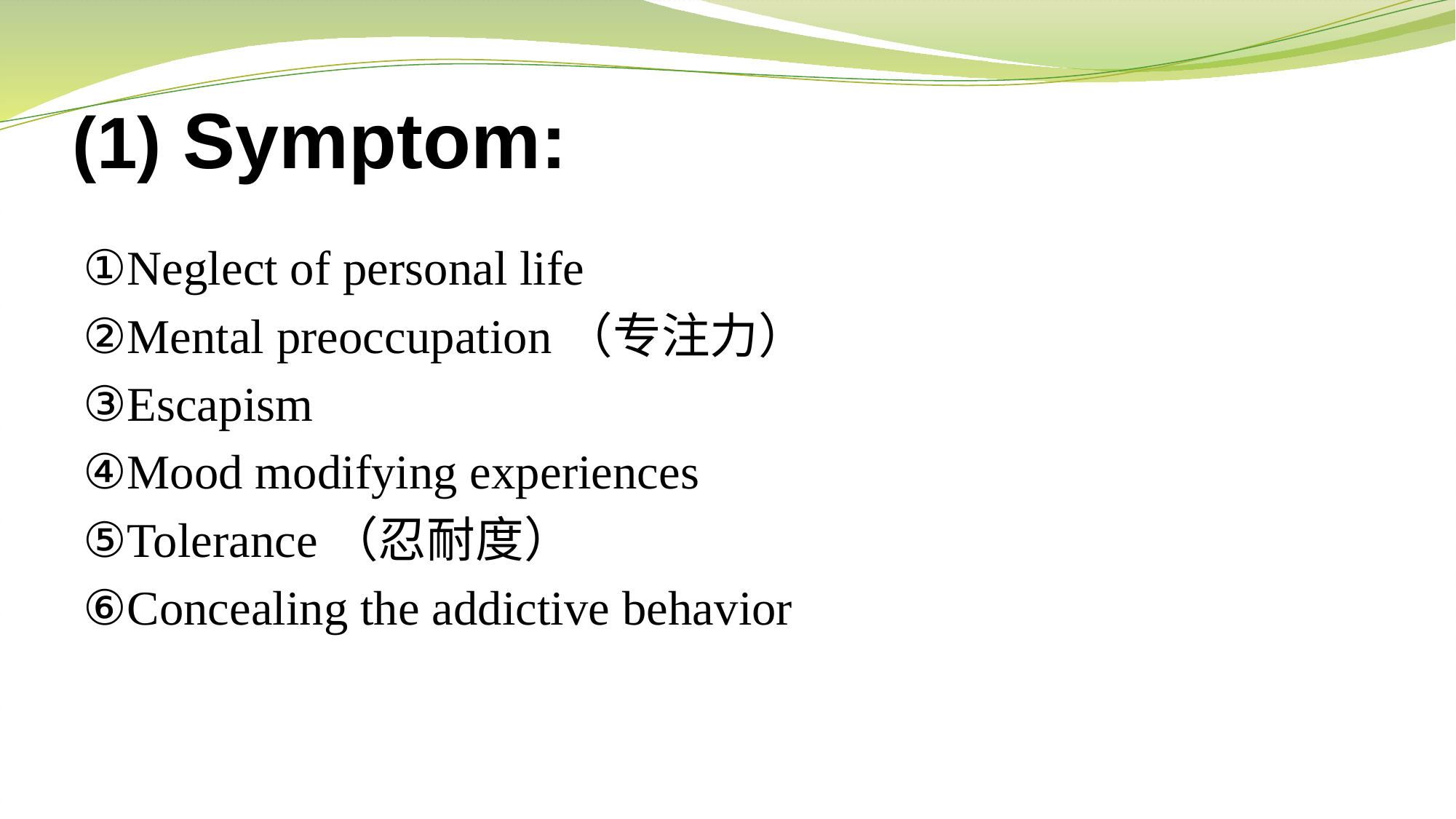

# (1) Symptom:
①Neglect of personal life
②Mental preoccupation（专注力）
③Escapism
④Mood modifying experiences
⑤Tolerance（忍耐度）
⑥Concealing the addictive behavior